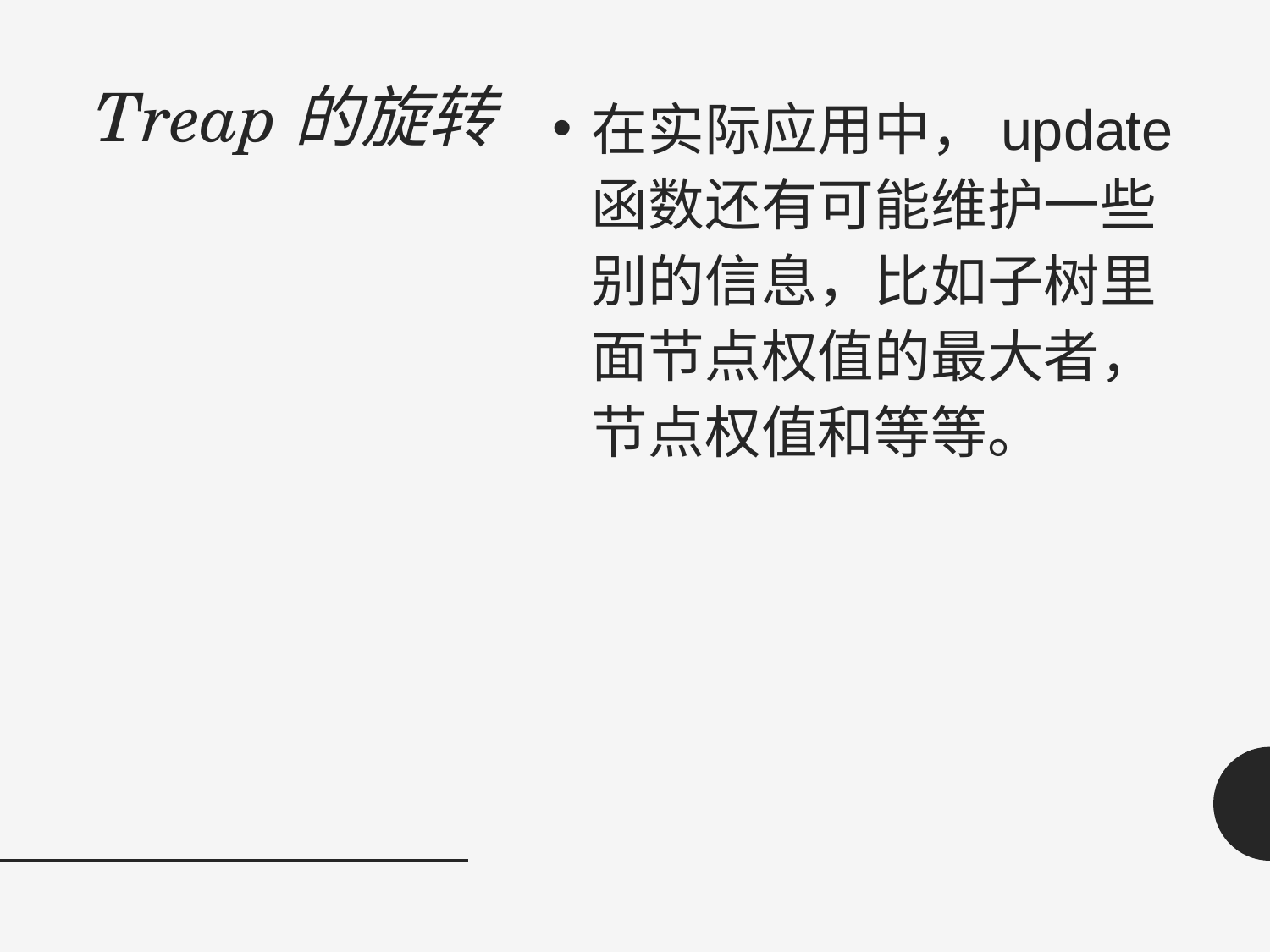

# Treap的旋转
在实际应用中，update函数还有可能维护一些别的信息，比如子树里面节点权值的最大者，节点权值和等等。